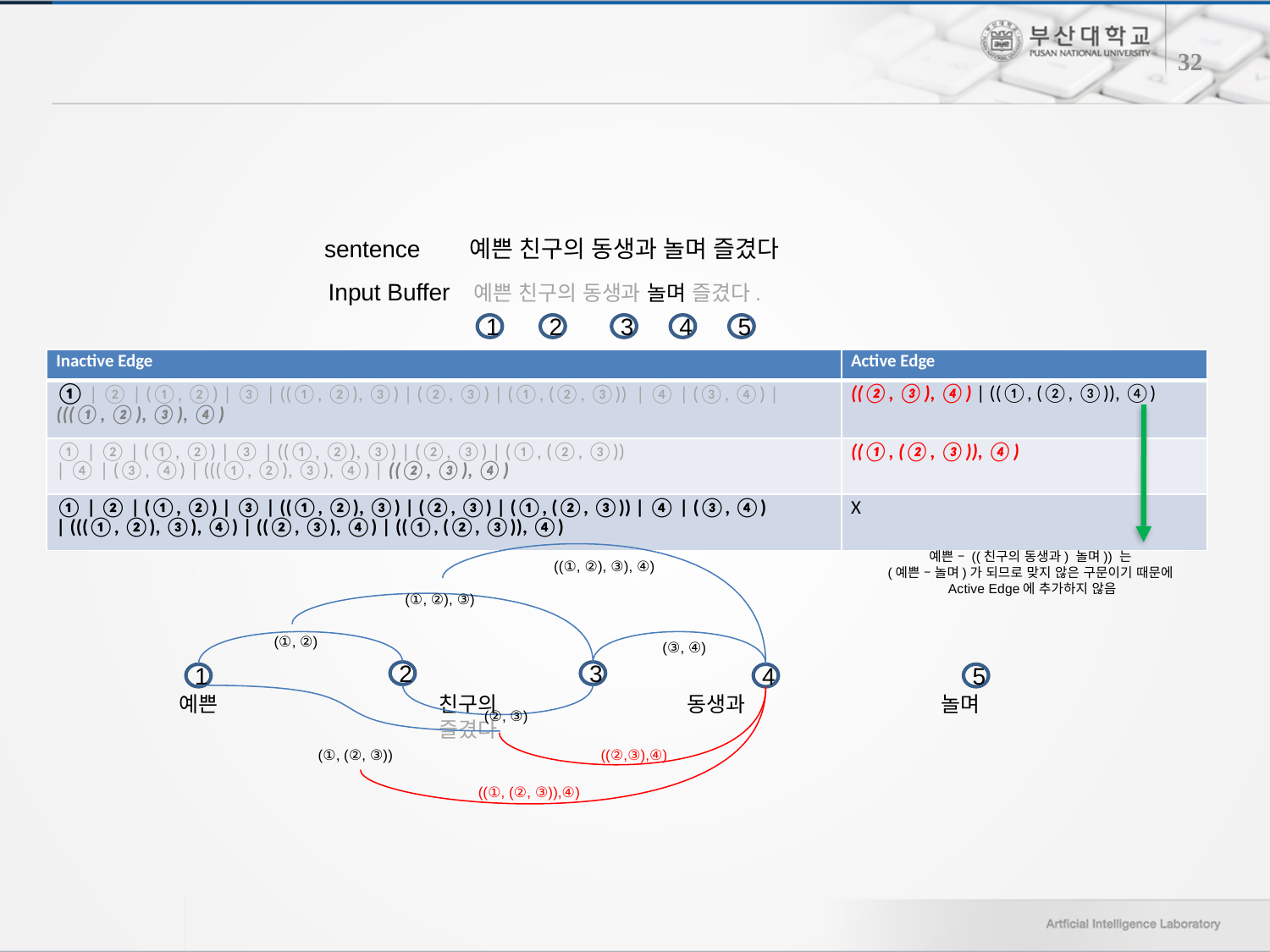

32
sentence
예쁜 친구의 동생과 놀며 즐겼다
Input Buffer
예쁜 친구의 동생과 놀며 즐겼다.
1
2
3
4
5
| Inactive Edge | Active Edge |
| --- | --- |
| ① | ② | (①, ②) | ③ | ((①, ②), ③) | (②, ③) | (①, (②, ③)) | ④ | (③, ④) | (((①, ②), ③), ④) | ((②, ③), ④) | ((①, (②, ③)), ④) |
| ① | ② | (①, ②) | ③ | ((①, ②), ③) | (②, ③) | (①, (②, ③)) | ④ | (③, ④) | (((①, ②), ③), ④) | ((②, ③), ④) | ((①, (②, ③)), ④) |
| ① | ② | (①, ②) | ③ | ((①, ②), ③) | (②, ③) | (①, (②, ③)) | ④ | (③, ④) | (((①, ②), ③), ④) | ((②, ③), ④) | ((①, (②, ③)), ④) | X |
예쁜 – ((친구의 동생과) 놀며)) 는
(예쁜 – 놀며)가 되므로 맞지 않은 구문이기 때문에
Active Edge에 추가하지 않음

((①, ②), ③), ④)

(①, ②), ③)

(①, ②)
(③, ④)
2
3
1
4
5
예쁜		 친구의 		동생과 		놀며		 즐겼다
(②, ③)

((②,③),④)
(①, (②, ③))
((①, (②, ③)),④)